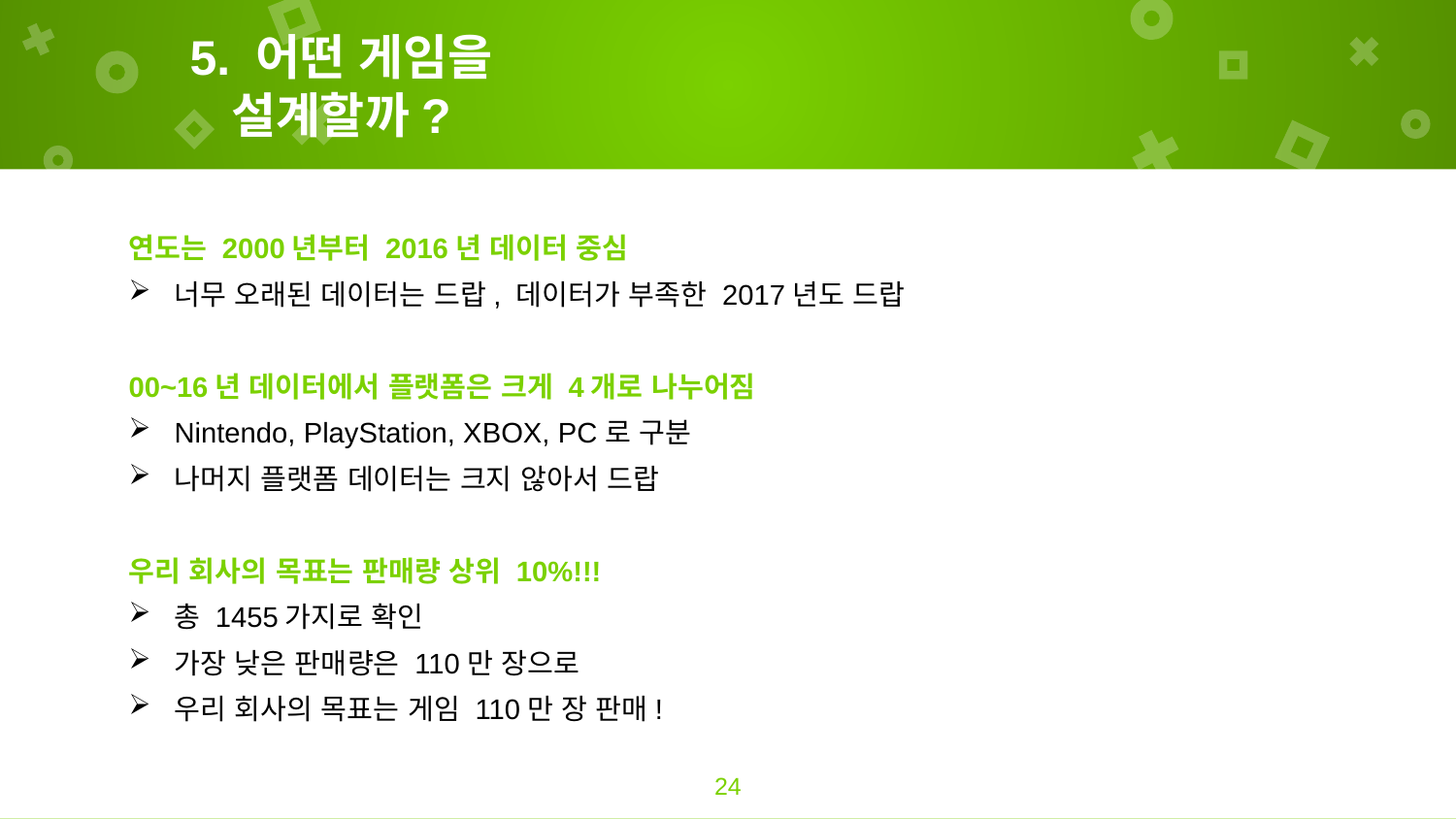

# 5. 어떤 게임을 설계할까?
연도는 2000년부터 2016년 데이터 중심
너무 오래된 데이터는 드랍, 데이터가 부족한 2017년도 드랍

00~16년 데이터에서 플랫폼은 크게 4개로 나누어짐
Nintendo, PlayStation, XBOX, PC로 구분
나머지 플랫폼 데이터는 크지 않아서 드랍

우리 회사의 목표는 판매량 상위 10%!!!
총 1455가지로 확인
가장 낮은 판매량은 110만 장으로
우리 회사의 목표는 게임 110만 장 판매!

24